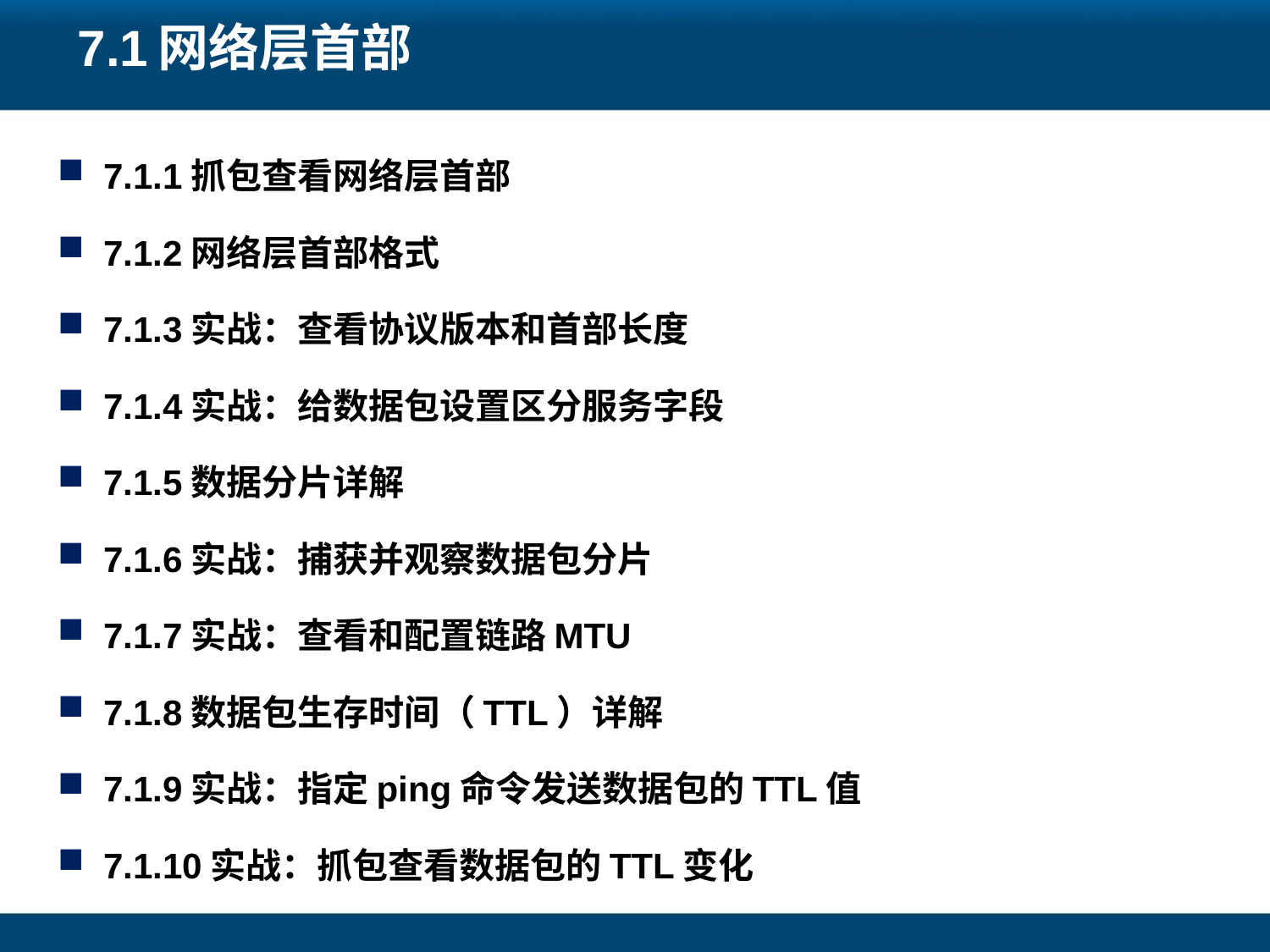

# 7.1网络层首部
7.1.1抓包查看网络层首部
7.1.2网络层首部格式
7.1.3实战：查看协议版本和首部长度
7.1.4实战：给数据包设置区分服务字段
7.1.5数据分片详解
7.1.6实战：捕获并观察数据包分片
7.1.7实战：查看和配置链路MTU
7.1.8数据包生存时间（TTL）详解
7.1.9实战：指定ping命令发送数据包的TTL值
7.1.10实战：抓包查看数据包的TTL变化